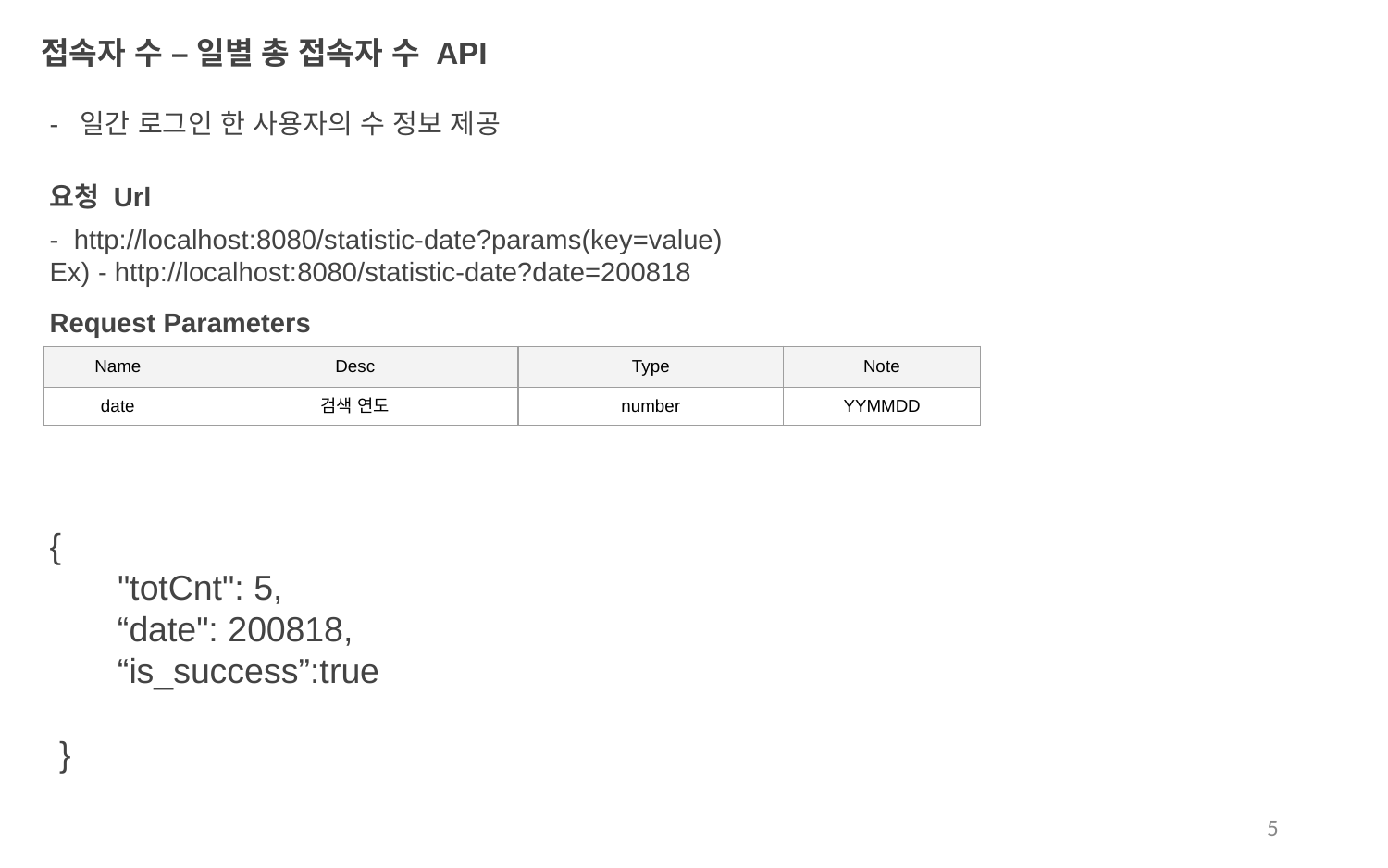

접속자 수 – 일별 총 접속자 수 API
-  일간 로그인 한 사용자의 수 정보 제공
요청 Url
-  http://localhost:8080/statistic-date?params(key=value)
Ex) - http://localhost:8080/statistic-date?date=200818
Request Parameters
| Name | Desc | Type | Note |
| --- | --- | --- | --- |
| date | 검색 연도 | number | YYMMDD |
{
       "totCnt": 5,
       “date": 200818,
       “is_success”:true

 }

5